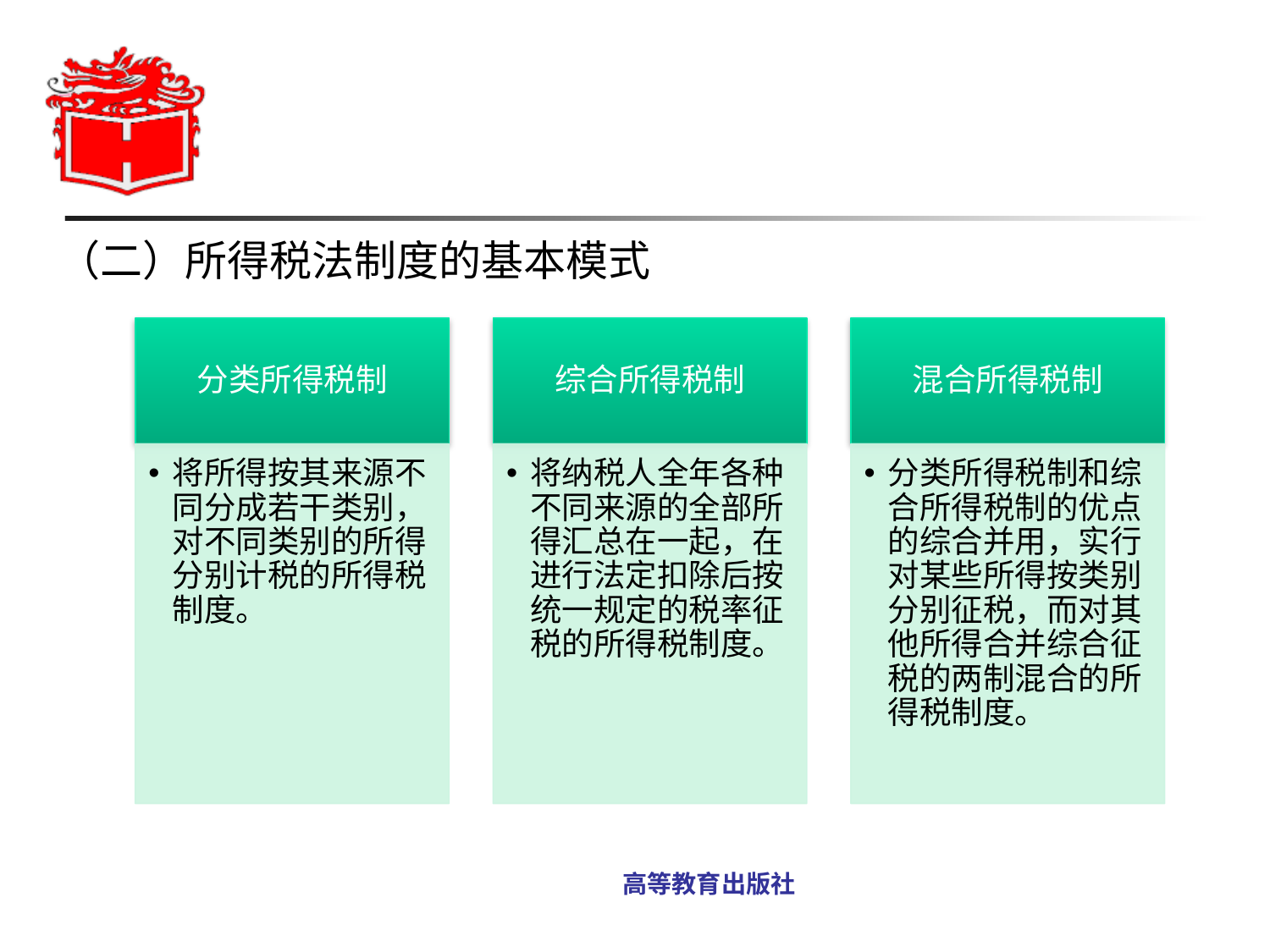

（二）所得税法制度的基本模式

分类所得税制
将所得按其来源不同分成若干类别，对不同类别的所得分别计税的所得税制度。

综合所得税制
将纳税人全年各种不同来源的全部所得汇总在一起，在进行法定扣除后按统一规定的税率征税的所得税制度。
混合所得税制
分类所得税制和综合所得税制的优点的综合并用，实行对某些所得按类别分别征税，而对其他所得合并综合征税的两制混合的所得税制度。

高等教育出版社